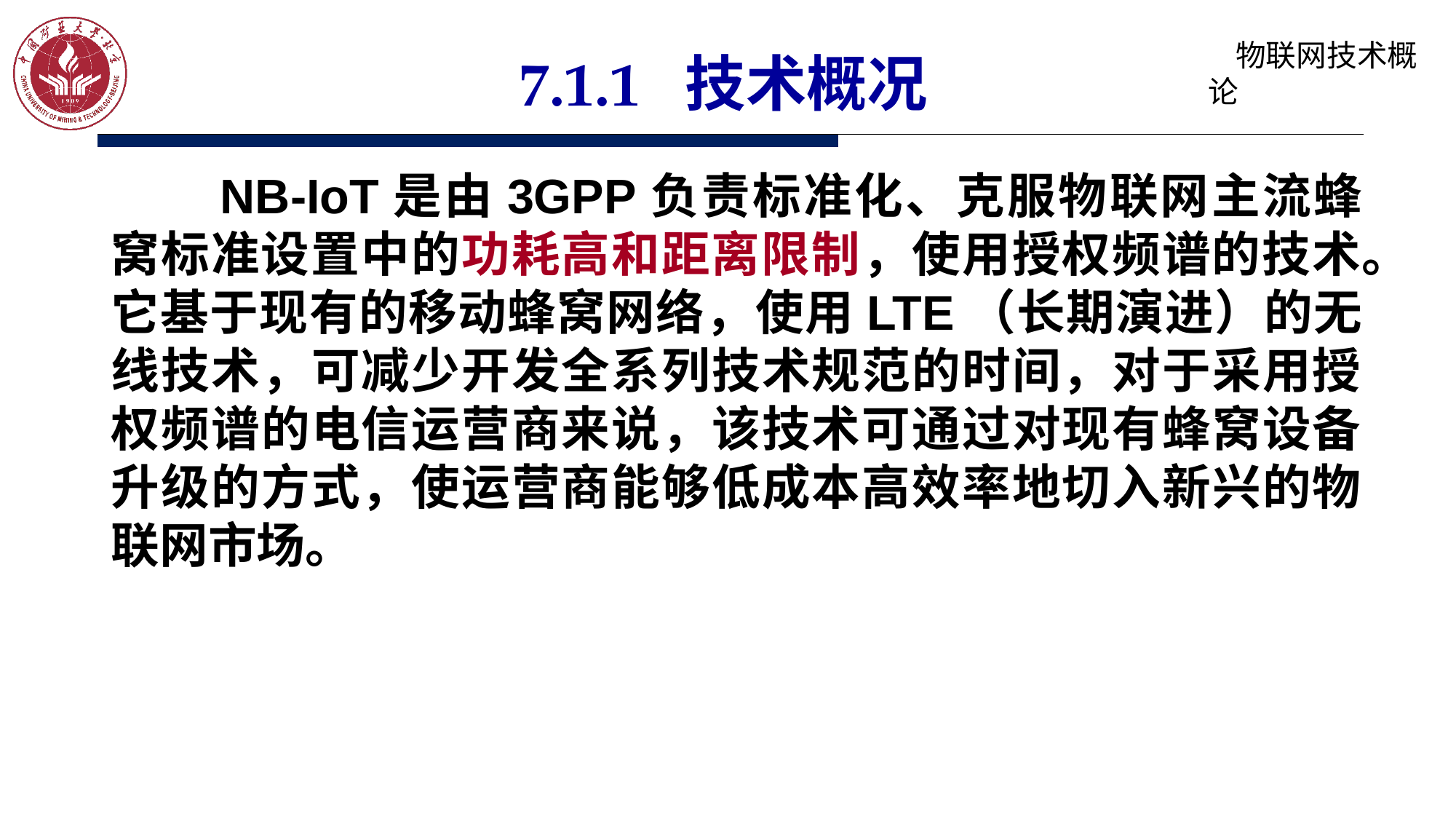

# 7.1.1  技术概况
	NB-IoT是由3GPP负责标准化、克服物联网主流蜂窝标准设置中的功耗高和距离限制，使用授权频谱的技术。它基于现有的移动蜂窝网络，使用LTE（长期演进）的无线技术，可减少开发全系列技术规范的时间，对于采用授权频谱的电信运营商来说，该技术可通过对现有蜂窝设备升级的方式，使运营商能够低成本高效率地切入新兴的物联网市场。